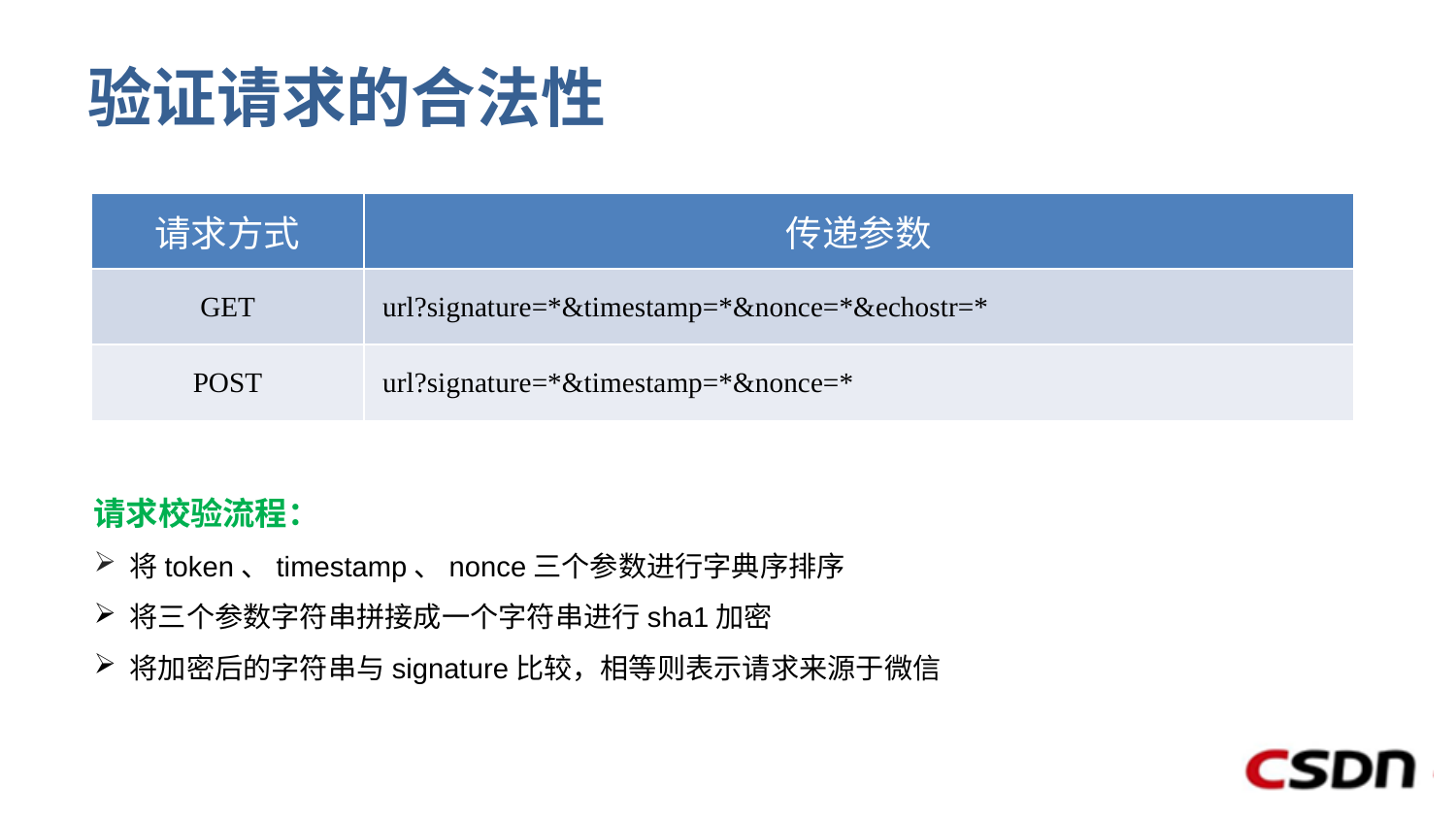

# 验证请求的合法性
| 请求方式 | 传递参数 |
| --- | --- |
| GET | url?signature=\*&timestamp=\*&nonce=\*&echostr=\* |
| POST | url?signature=\*&timestamp=\*&nonce=\* |
请求校验流程：
 将token、timestamp、nonce三个参数进行字典序排序
 将三个参数字符串拼接成一个字符串进行sha1加密
 将加密后的字符串与signature比较，相等则表示请求来源于微信